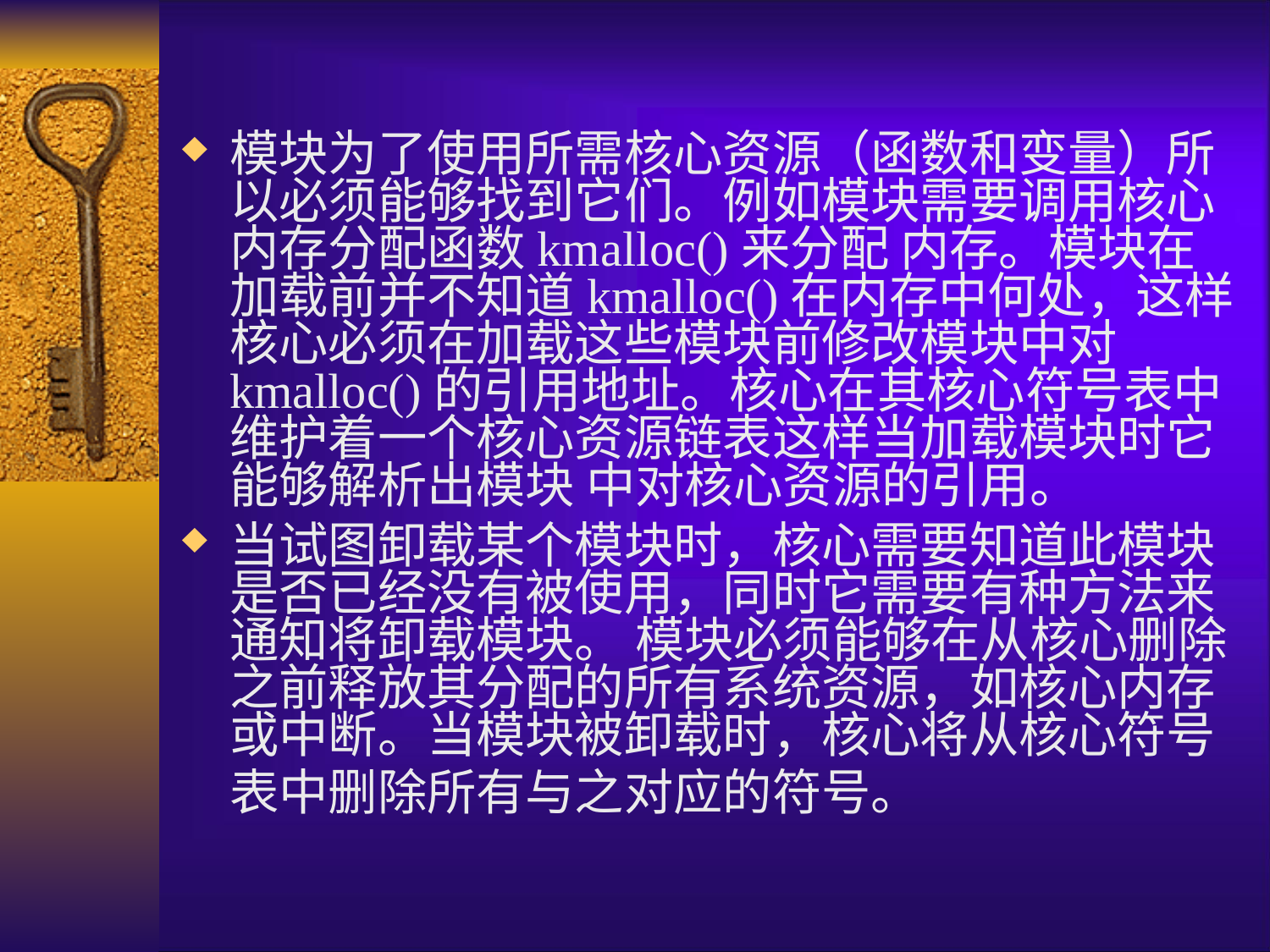

模块为了使用所需核心资源（函数和变量）所以必须能够找到它们。例如模块需要调用核心内存分配函数kmalloc()来分配 内存。模块在加载前并不知道kmalloc()在内存中何处，这样核心必须在加载这些模块前修改模块中对 kmalloc()的引用地址。核心在其核心符号表中维护着一个核心资源链表这样当加载模块时它能够解析出模块 中对核心资源的引用。
当试图卸载某个模块时，核心需要知道此模块是否已经没有被使用，同时它需要有种方法来通知将卸载模块。 模块必须能够在从核心删除之前释放其分配的所有系统资源，如核心内存或中断。当模块被卸载时，核心将从核心符号表中删除所有与之对应的符号。